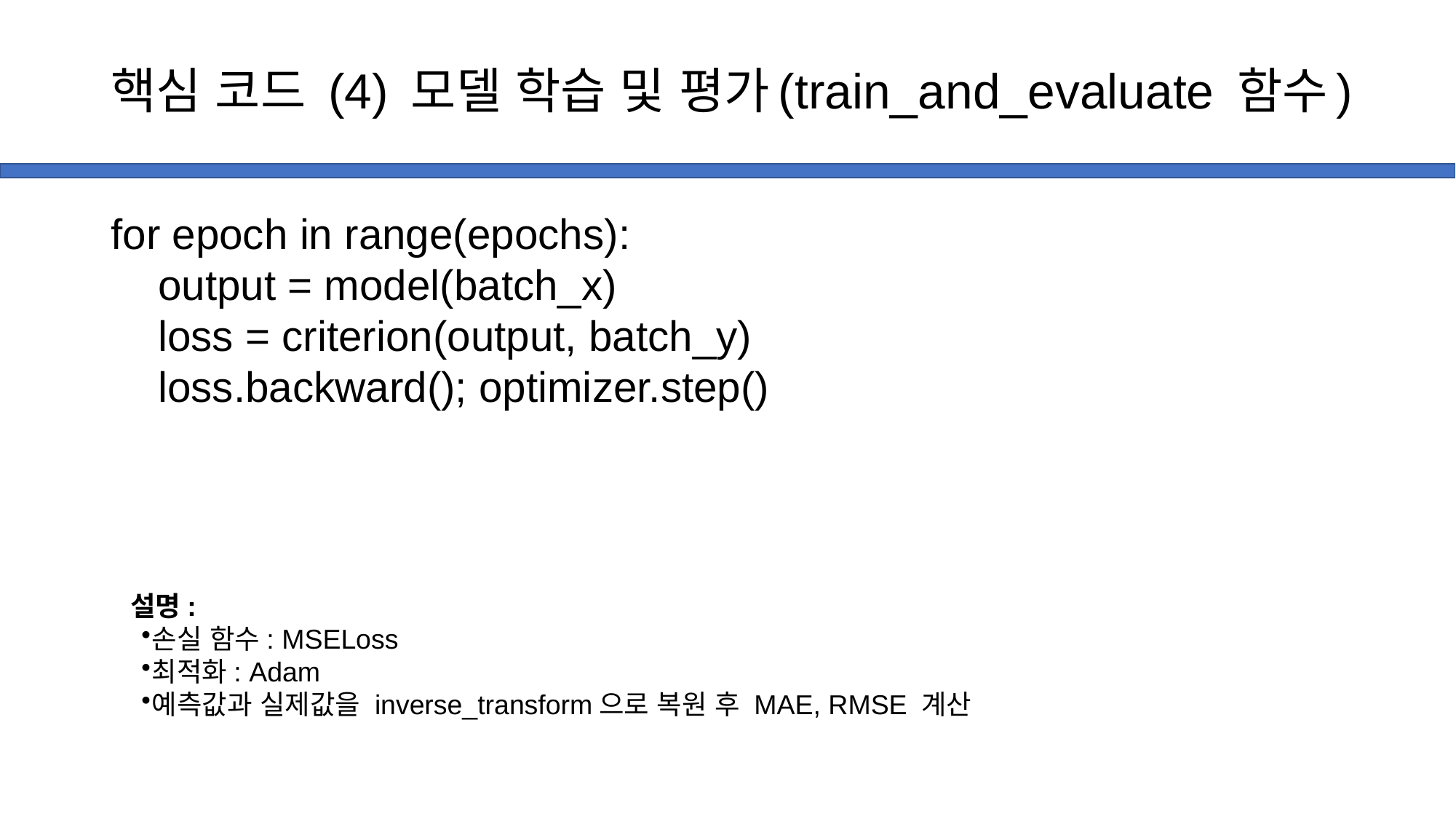

# 핵심 코드 (4) 모델 학습 및 평가(train_and_evaluate 함수)

for epoch in range(epochs):
    output = model(batch_x)
    loss = criterion(output, batch_y)
    loss.backward(); optimizer.step()
설명:
손실 함수: MSELoss
최적화: Adam
예측값과 실제값을 inverse_transform으로 복원 후 MAE, RMSE 계산